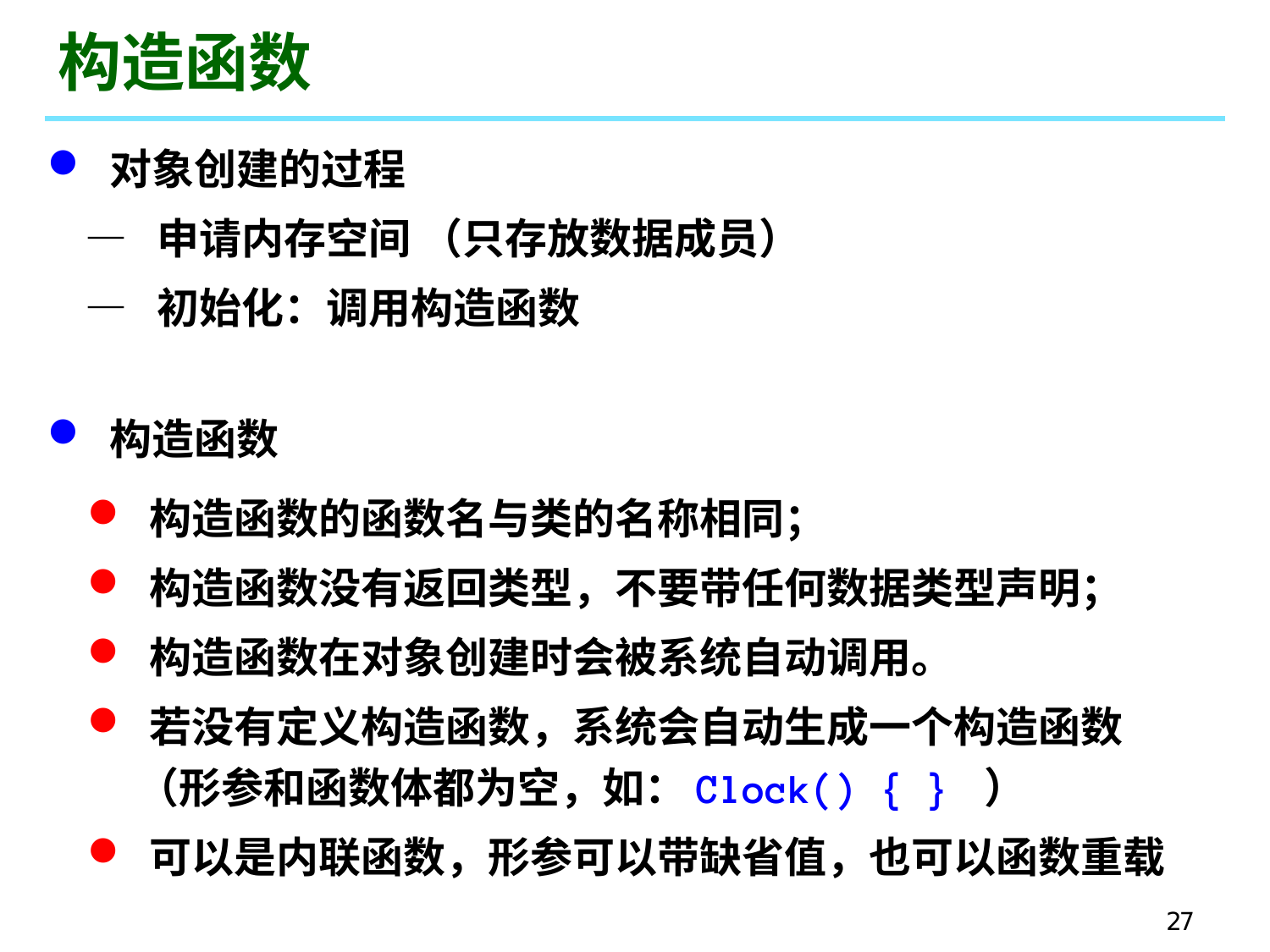

# 构造函数
 对象创建的过程
    —  申请内存空间 （只存放数据成员）
    —  初始化：调用构造函数
 构造函数
 构造函数的函数名与类的名称相同；
 构造函数没有返回类型，不要带任何数据类型声明；
 构造函数在对象创建时会被系统自动调用。
 若没有定义构造函数，系统会自动生成一个构造函数
  （形参和函数体都为空，如：Clock() { } ）
 可以是内联函数，形参可以带缺省值，也可以函数重载
27